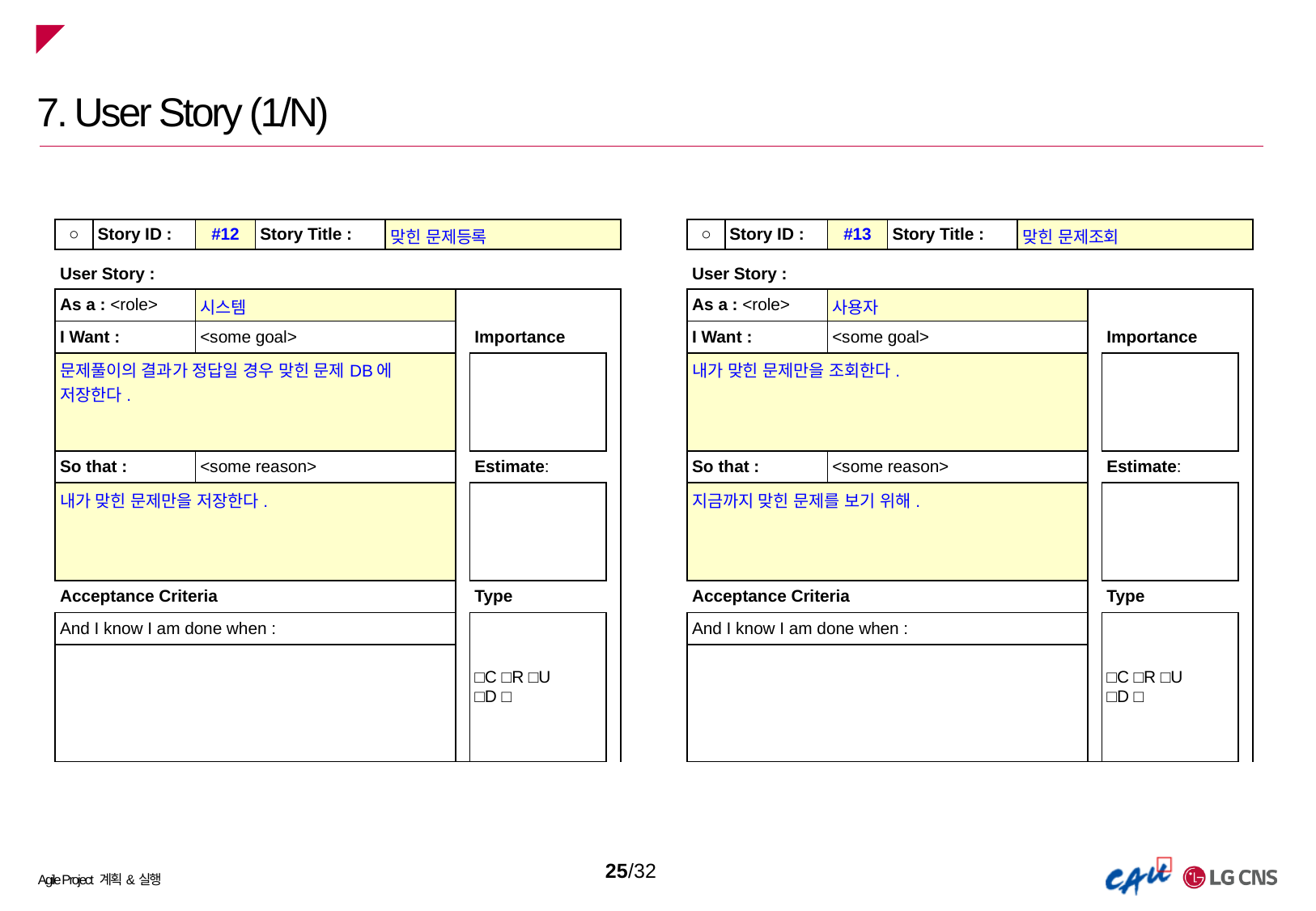

7. User Story (1/N)
| ○ | Story ID : | #12 | Story Title : | 맞힌 문제등록 |  |  |  |
| --- | --- | --- | --- | --- | --- | --- | --- |
|  |  |  |  |  |  |  |  |
| User Story : |  |  |  |  |  |  |  |
| As a : <role> |  | 시스템 |  |  |  |  |  |
| I Want : |  | <some goal> |  |  |  | Importance |  |
| 문제풀이의 결과가 정답일 경우 맞힌 문제DB에 저장한다. |  |  |  |  |  |  |  |
|  |  |  |  |  |  |  |  |
| So that : |  | <some reason> |  |  |  | Estimate: |  |
| 내가 맞힌 문제만을 저장한다. |  |  |  |  |  |  |  |
|  |  |  |  |  |  |  |  |
| Acceptance Criteria |  |  |  |  |  | Type |  |
| And I know I am done when : |  |  |  |  |  | □C □R □U □D □ |  |
|  |  |  |  |  |  |  |  |
| ○ | Story ID : | #13 | Story Title : | 맞힌 문제조회 |  |  |  |
| --- | --- | --- | --- | --- | --- | --- | --- |
|  |  |  |  |  |  |  |  |
| User Story : |  |  |  |  |  |  |  |
| As a : <role> |  | 사용자 |  |  |  |  |  |
| I Want : |  | <some goal> |  |  |  | Importance |  |
| 내가 맞힌 문제만을 조회한다. |  |  |  |  |  |  |  |
|  |  |  |  |  |  |  |  |
| So that : |  | <some reason> |  |  |  | Estimate: |  |
| 지금까지 맞힌 문제를 보기 위해. |  |  |  |  |  |  |  |
|  |  |  |  |  |  |  |  |
| Acceptance Criteria |  |  |  |  |  | Type |  |
| And I know I am done when : |  |  |  |  |  | □C □R □U □D □ |  |
|  |  |  |  |  |  |  |  |